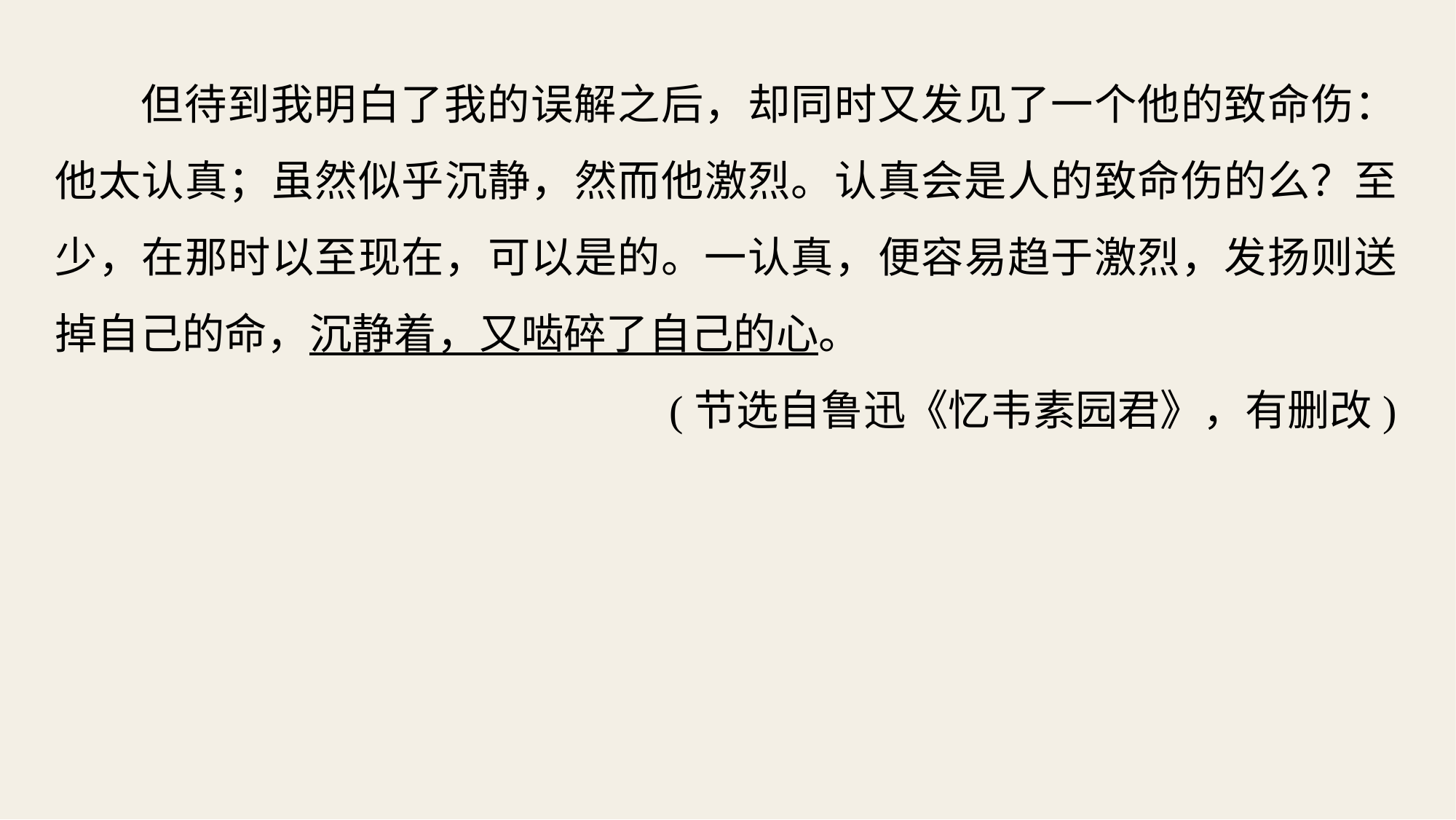

但待到我明白了我的误解之后，却同时又发见了一个他的致命伤：他太认真；虽然似乎沉静，然而他激烈。认真会是人的致命伤的么？至少，在那时以至现在，可以是的。一认真，便容易趋于激烈，发扬则送掉自己的命，沉静着，又啮碎了自己的心。
(节选自鲁迅《忆韦素园君》，有删改)